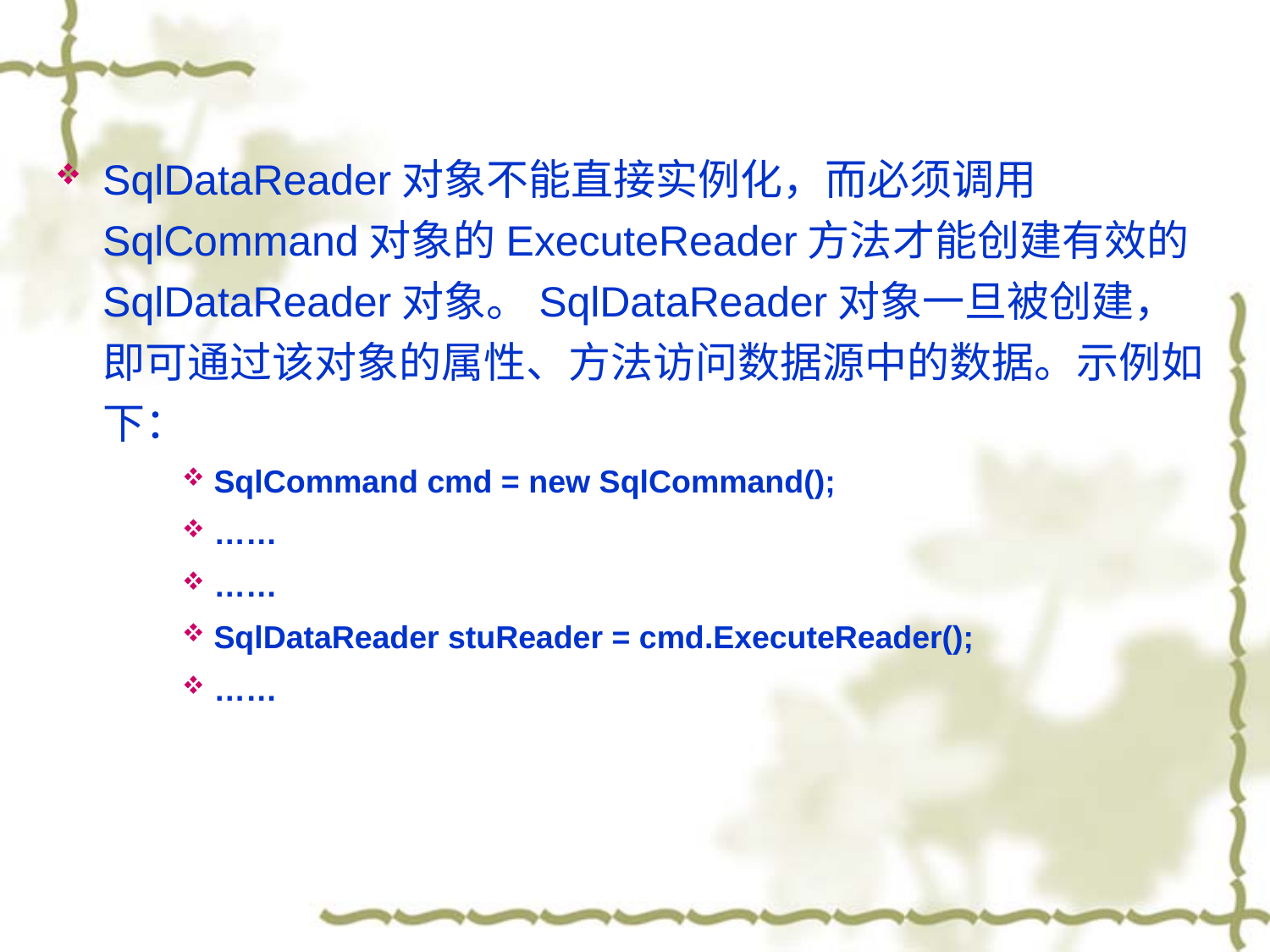

SqlDataReader对象不能直接实例化，而必须调用SqlCommand对象的ExecuteReader方法才能创建有效的SqlDataReader对象。SqlDataReader对象一旦被创建，即可通过该对象的属性、方法访问数据源中的数据。示例如下：
SqlCommand cmd = new SqlCommand();
……
……
SqlDataReader stuReader = cmd.ExecuteReader();
……